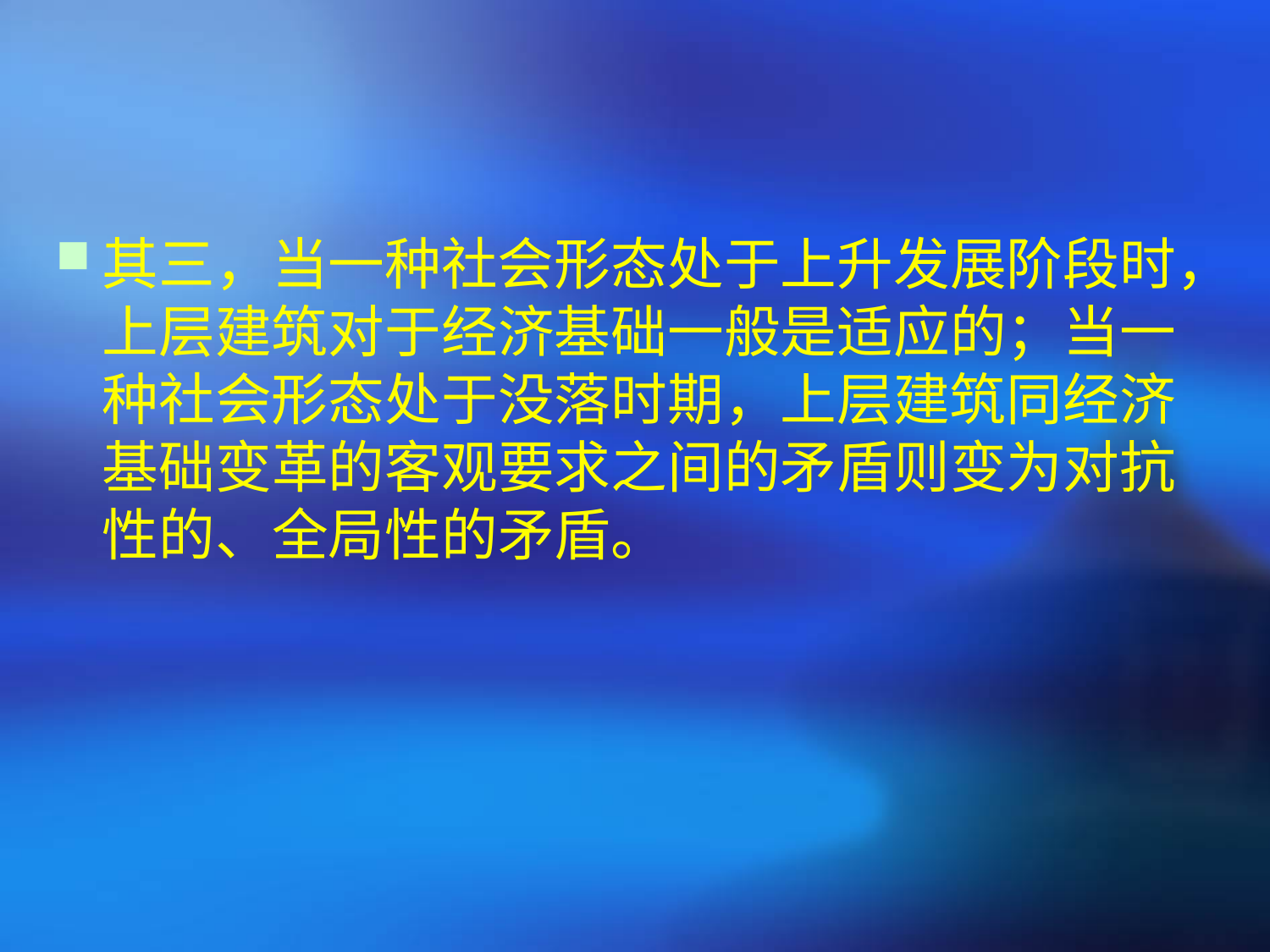

其三，当一种社会形态处于上升发展阶段时，上层建筑对于经济基础一般是适应的；当一种社会形态处于没落时期，上层建筑同经济基础变革的客观要求之间的矛盾则变为对抗性的、全局性的矛盾。